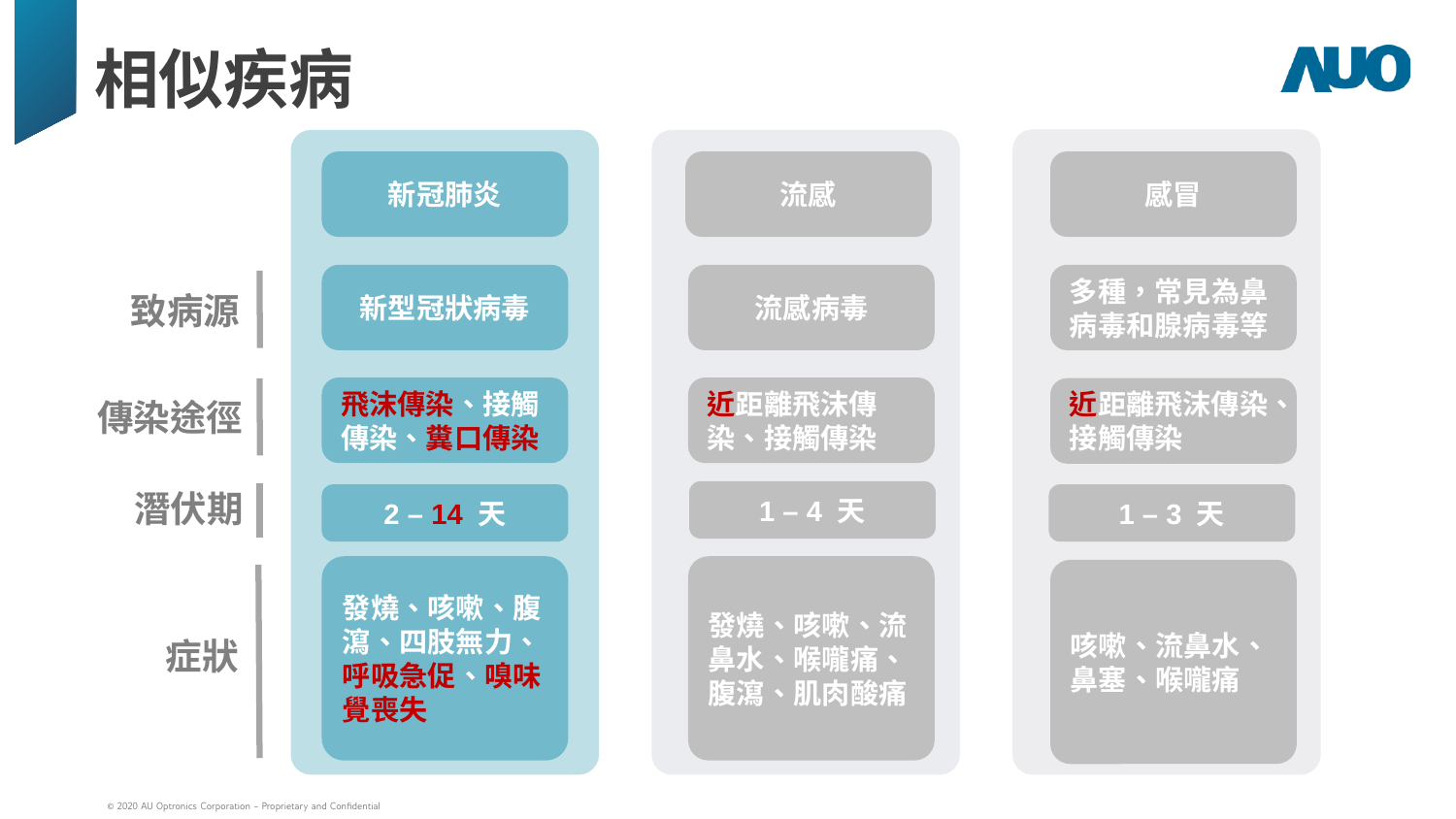

# 相似疾病

新冠肺炎
流感
感冒
新型冠狀病毒
流感病毒
多種，常見為鼻病毒和腺病毒等
致病源
飛沫傳染、接觸傳染、糞口傳染
近距離飛沫傳染、接觸傳染
近距離飛沫傳染、接觸傳染
傳染途徑
潛伏期
1 – 4 天
2 – 14 天
1 – 3 天
發燒、咳嗽、流鼻水、喉嚨痛、腹瀉、肌肉酸痛
發燒、咳嗽、腹瀉、四肢無力、呼吸急促、嗅味覺喪失
咳嗽、流鼻水、鼻塞、喉嚨痛
症狀